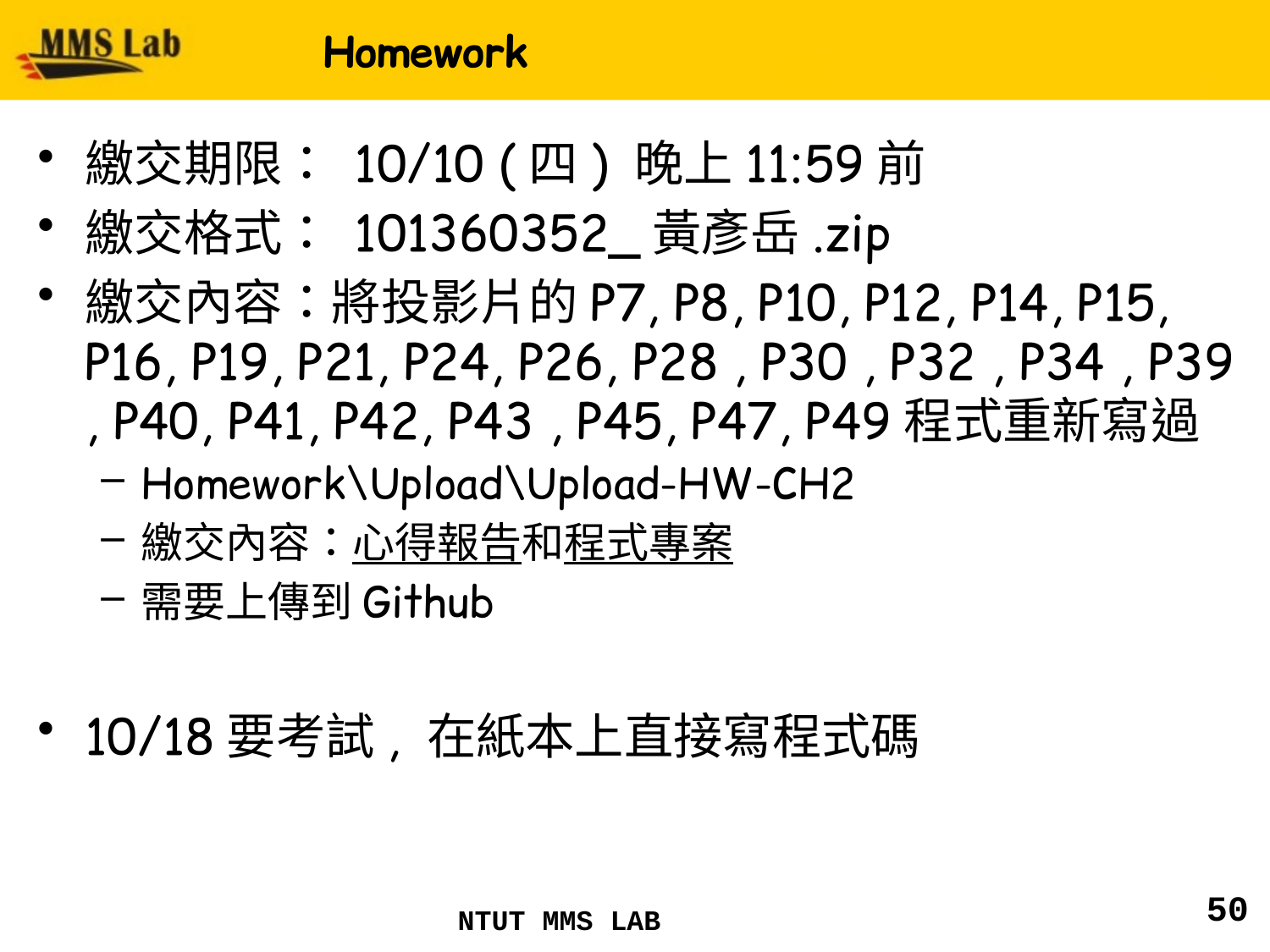

# Homework
繳交期限： 10/10 (四) 晚上11:59前
繳交格式： 101360352_黃彥岳.zip
繳交內容：將投影片的P7, P8, P10, P12, P14, P15, P16, P19, P21, P24, P26, P28 , P30 , P32 , P34 , P39 , P40, P41, P42, P43 , P45, P47, P49程式重新寫過
Homework\Upload\Upload-HW-CH2
繳交內容：心得報告和程式專案
需要上傳到Github

10/18要考試, 在紙本上直接寫程式碼
50
NTUT MMS LAB